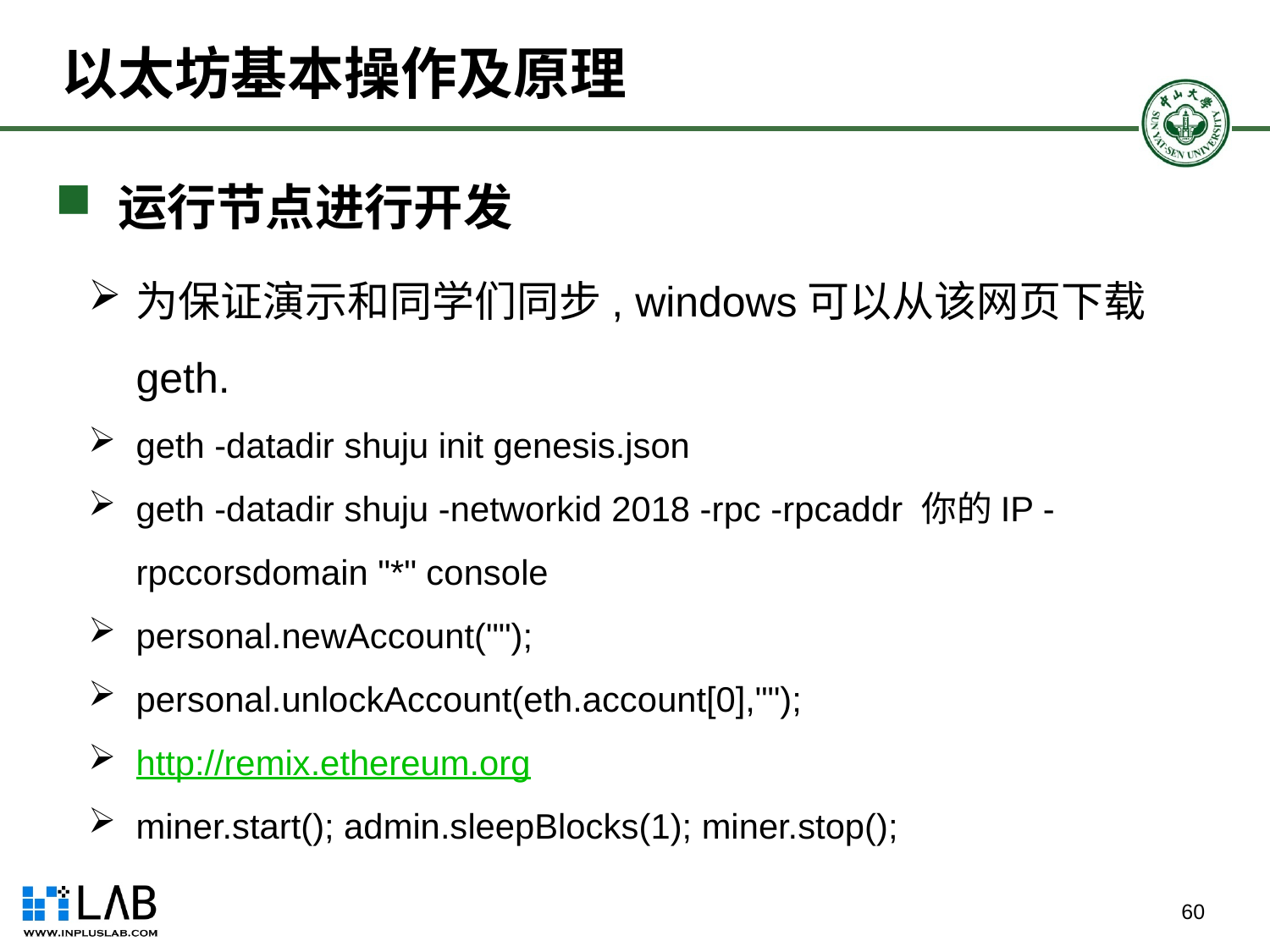

# 以太坊基本操作及原理
 运行节点进行开发
为保证演示和同学们同步, windows可以从该网页下载geth.
geth -datadir shuju init genesis.json
geth -datadir shuju -networkid 2018 -rpc -rpcaddr 你的IP -rpccorsdomain "*" console
personal.newAccount("");
personal.unlockAccount(eth.account[0],"");
http://remix.ethereum.org
miner.start(); admin.sleepBlocks(1); miner.stop();